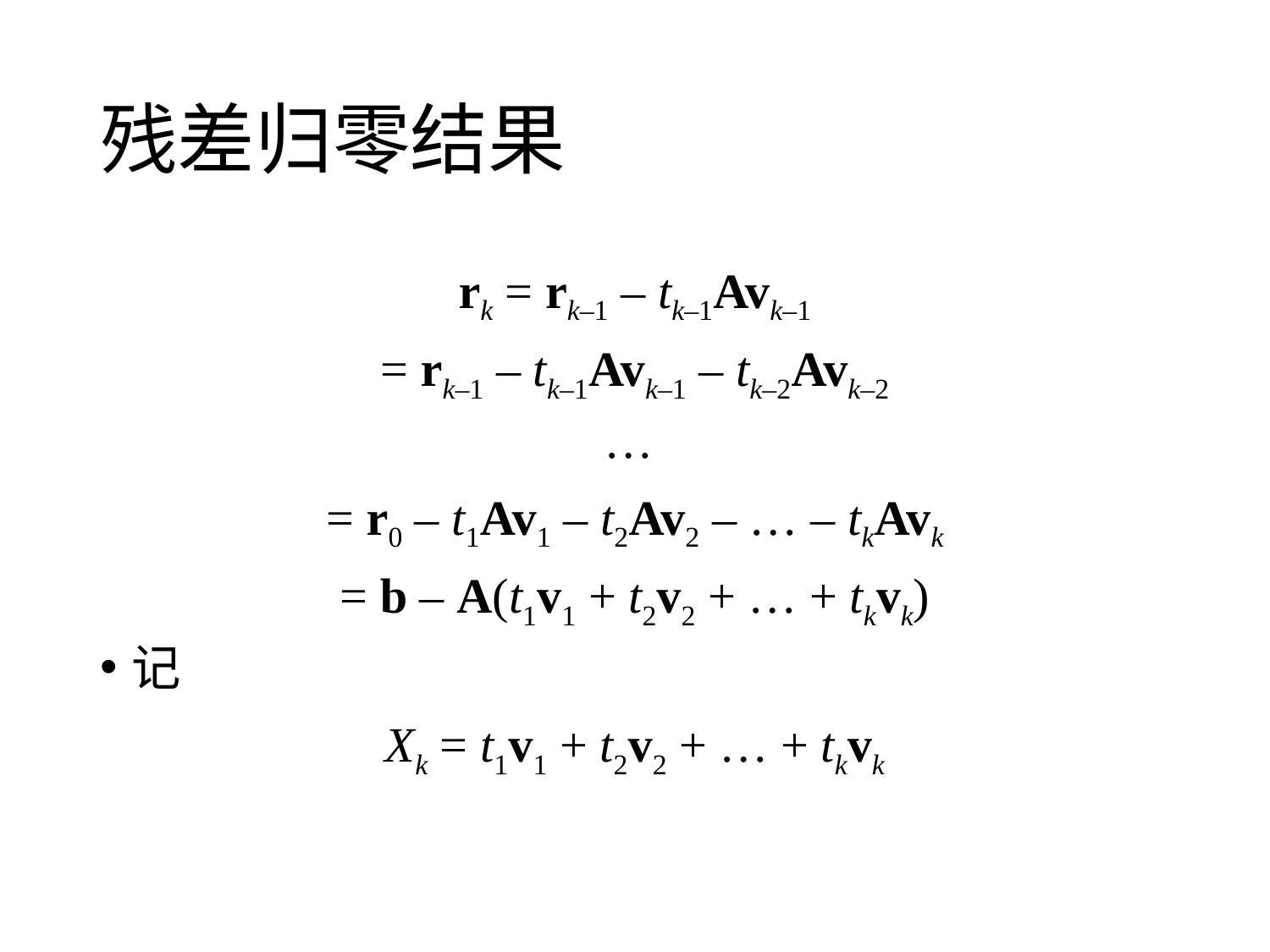

# 残差归零结果
rk = rk–1 – tk–1Avk–1
= rk–1 – tk–1Avk–1 – tk–2Avk–2
…
= r0 – t1Av1 – t2Av2 – … – tkAvk
= b – A(t1v1 + t2v2 + … + tkvk)
记
Xk = t1v1 + t2v2 + … + tkvk